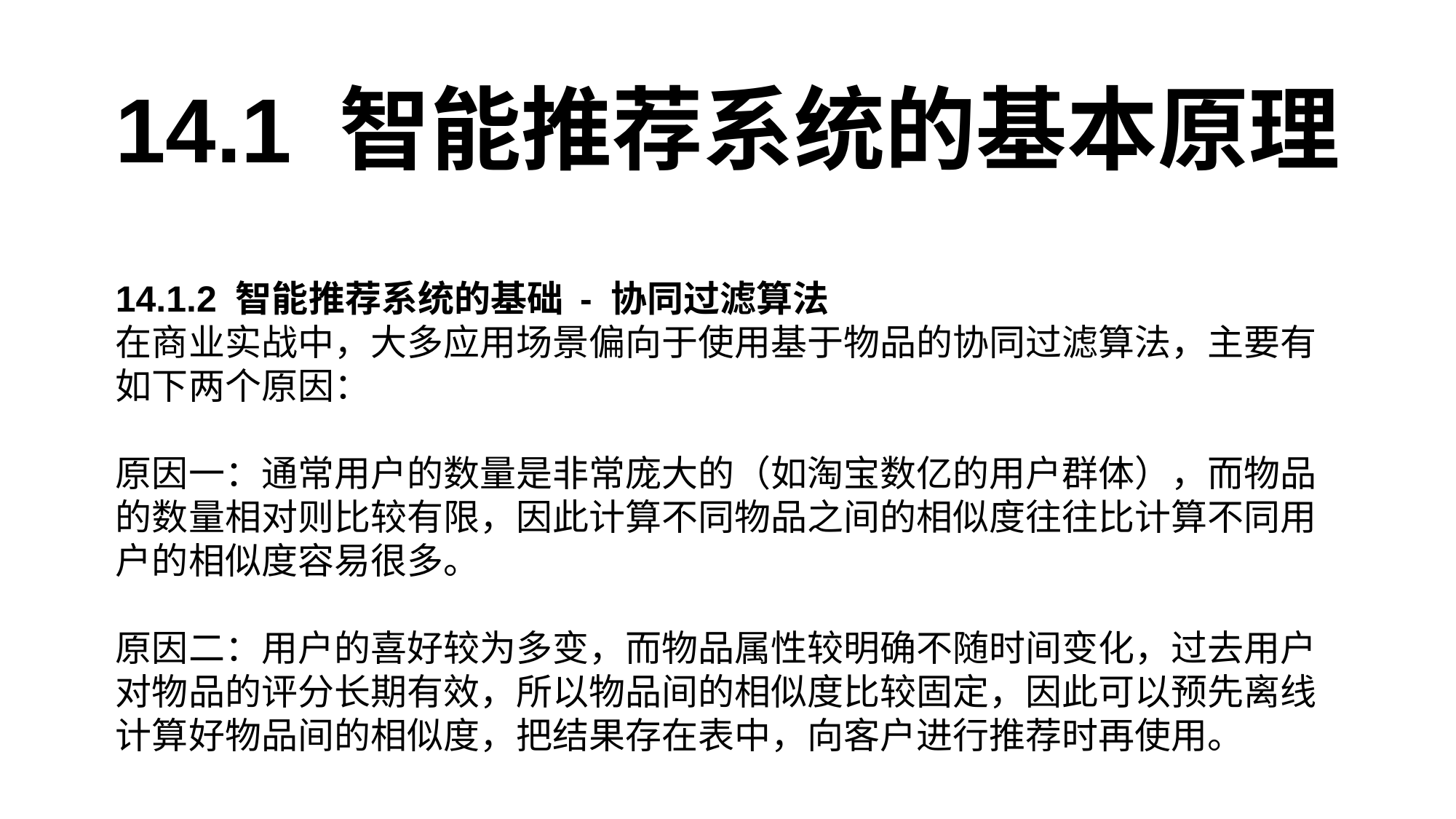

14.1 智能推荐系统的基本原理
14.1.2 智能推荐系统的基础 - 协同过滤算法
在商业实战中，大多应用场景偏向于使用基于物品的协同过滤算法，主要有如下两个原因：

原因一：通常用户的数量是非常庞大的（如淘宝数亿的用户群体），而物品的数量相对则比较有限，因此计算不同物品之间的相似度往往比计算不同用户的相似度容易很多。

原因二：用户的喜好较为多变，而物品属性较明确不随时间变化，过去用户对物品的评分长期有效，所以物品间的相似度比较固定，因此可以预先离线计算好物品间的相似度，把结果存在表中，向客户进行推荐时再使用。